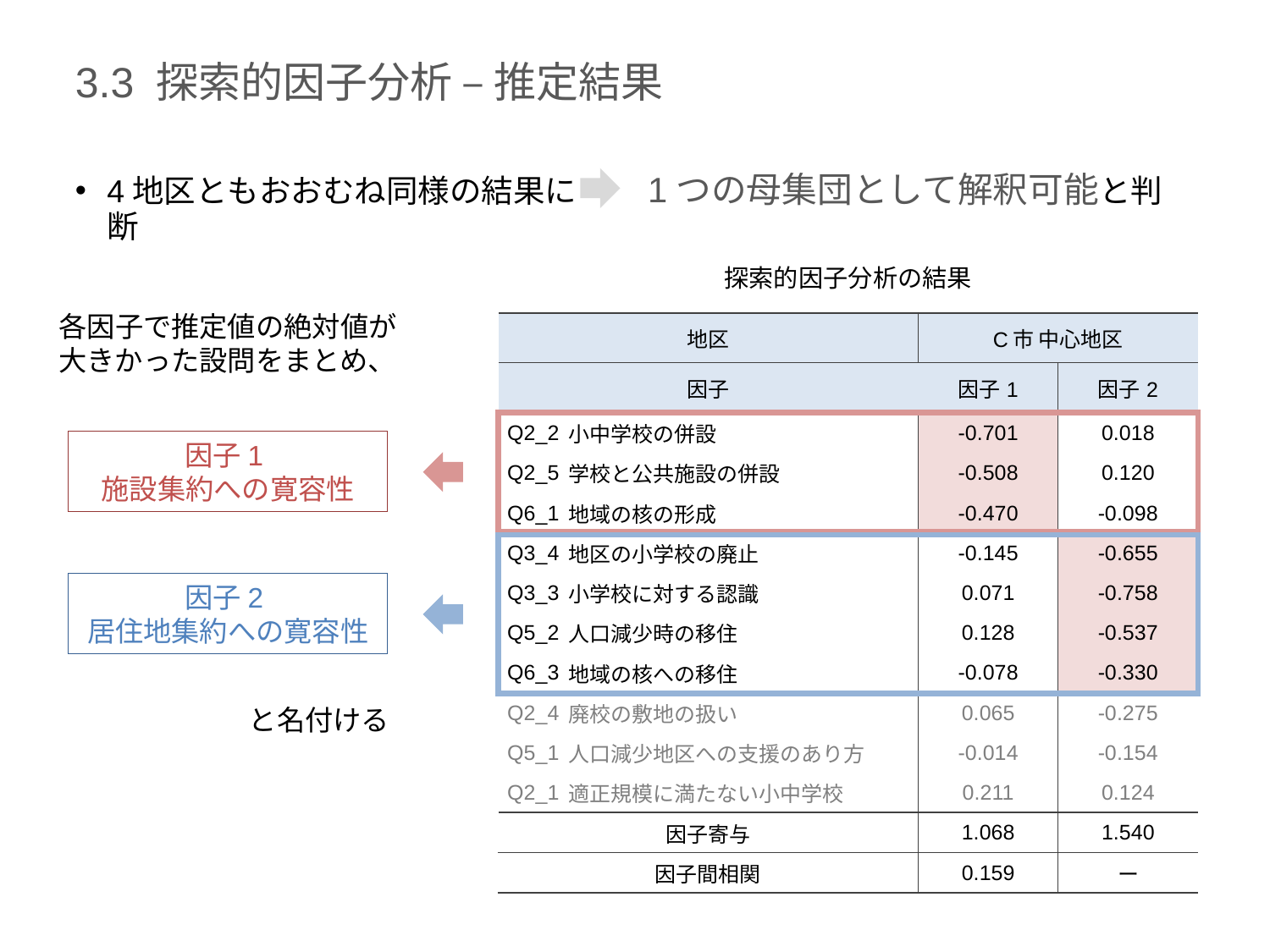

# 3.3 探索的因子分析 – 推定結果
4地区ともおおむね同様の結果に　　1つの母集団として解釈可能と判断

探索的因子分析の結果
各因子で推定値の絶対値が
大きかった設問をまとめ、
| 地区 |  | C市 中心地区 |  |
| --- | --- | --- | --- |
| 因子 |  | 因子1 | 因子2 |
| Q2\_2 | 小中学校の併設 | -0.701 | 0.018 |
| Q2\_5 | 学校と公共施設の併設 | -0.508 | 0.120 |
| Q6\_1 | 地域の核の形成 | -0.470 | -0.098 |
| Q3\_4 | 地区の小学校の廃止 | -0.145 | -0.655 |
| Q3\_3 | 小学校に対する認識 | 0.071 | -0.758 |
| Q5\_2 | 人口減少時の移住 | 0.128 | -0.537 |
| Q6\_3 | 地域の核への移住 | -0.078 | -0.330 |
| Q2\_4 | 廃校の敷地の扱い | 0.065 | -0.275 |
| Q5\_1 | 人口減少地区への支援のあり方 | -0.014 | -0.154 |
| Q2\_1 | 適正規模に満たない小中学校 | 0.211 | 0.124 |
| 因子寄与 |  | 1.068 | 1.540 |
| 因子間相関 |  | 0.159 | ー |

因子1
施設集約への寛容性

因子2
居住地集約への寛容性

と名付ける